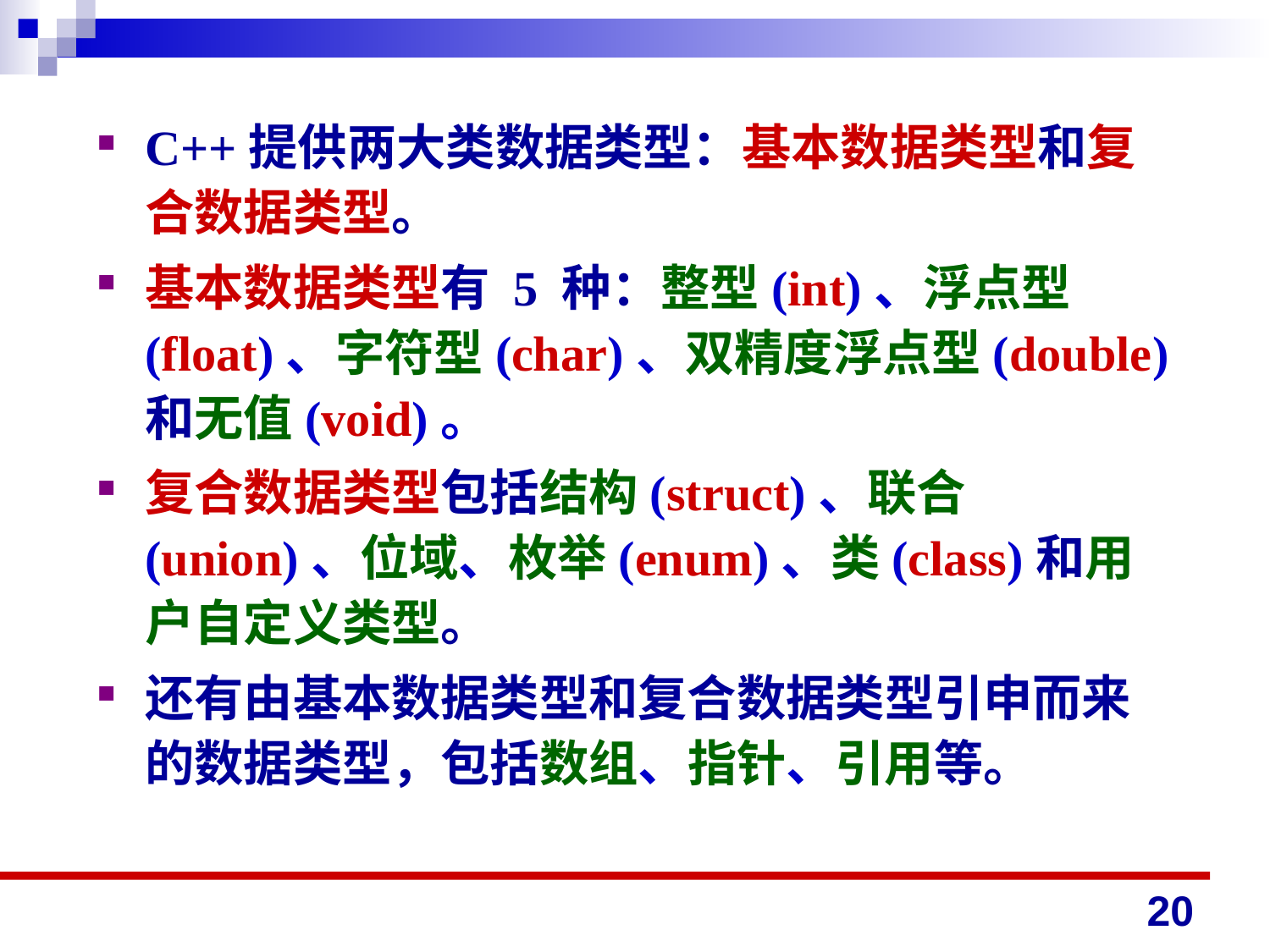

C++提供两大类数据类型：基本数据类型和复合数据类型。
基本数据类型有 5 种：整型(int)、浮点型(float)、字符型(char)、双精度浮点型(double)和无值(void)。
复合数据类型包括结构(struct)、联合(union)、位域、枚举(enum)、类(class)和用户自定义类型。
还有由基本数据类型和复合数据类型引申而来的数据类型，包括数组、指针、引用等。
20